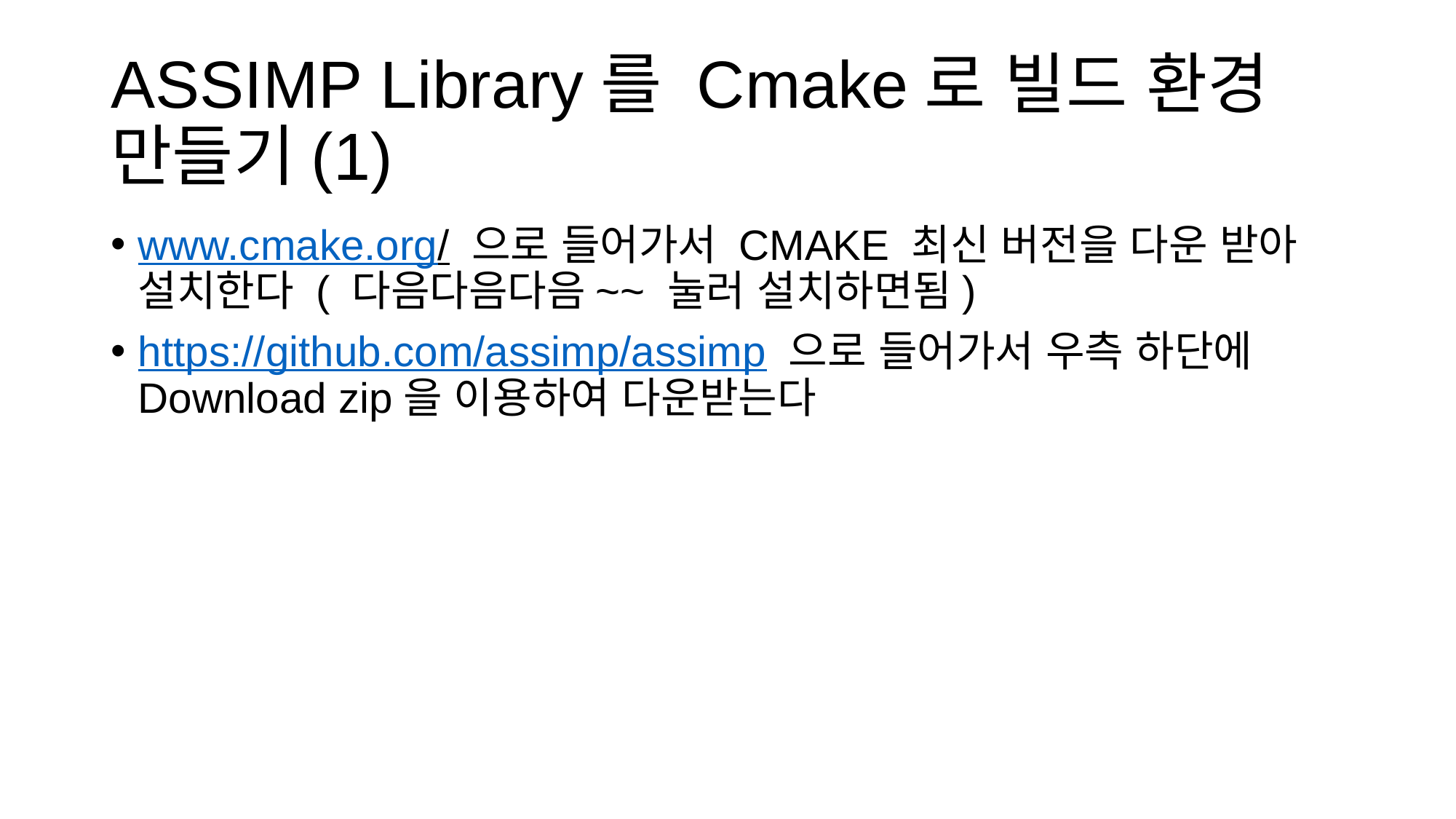

# ASSIMP Library를 Cmake로 빌드 환경 만들기(1)
www.cmake.org/ 으로 들어가서 CMAKE 최신 버전을 다운 받아 설치한다 ( 다음다음다음~~ 눌러 설치하면됨)
https://github.com/assimp/assimp 으로 들어가서 우측 하단에 Download zip을 이용하여 다운받는다